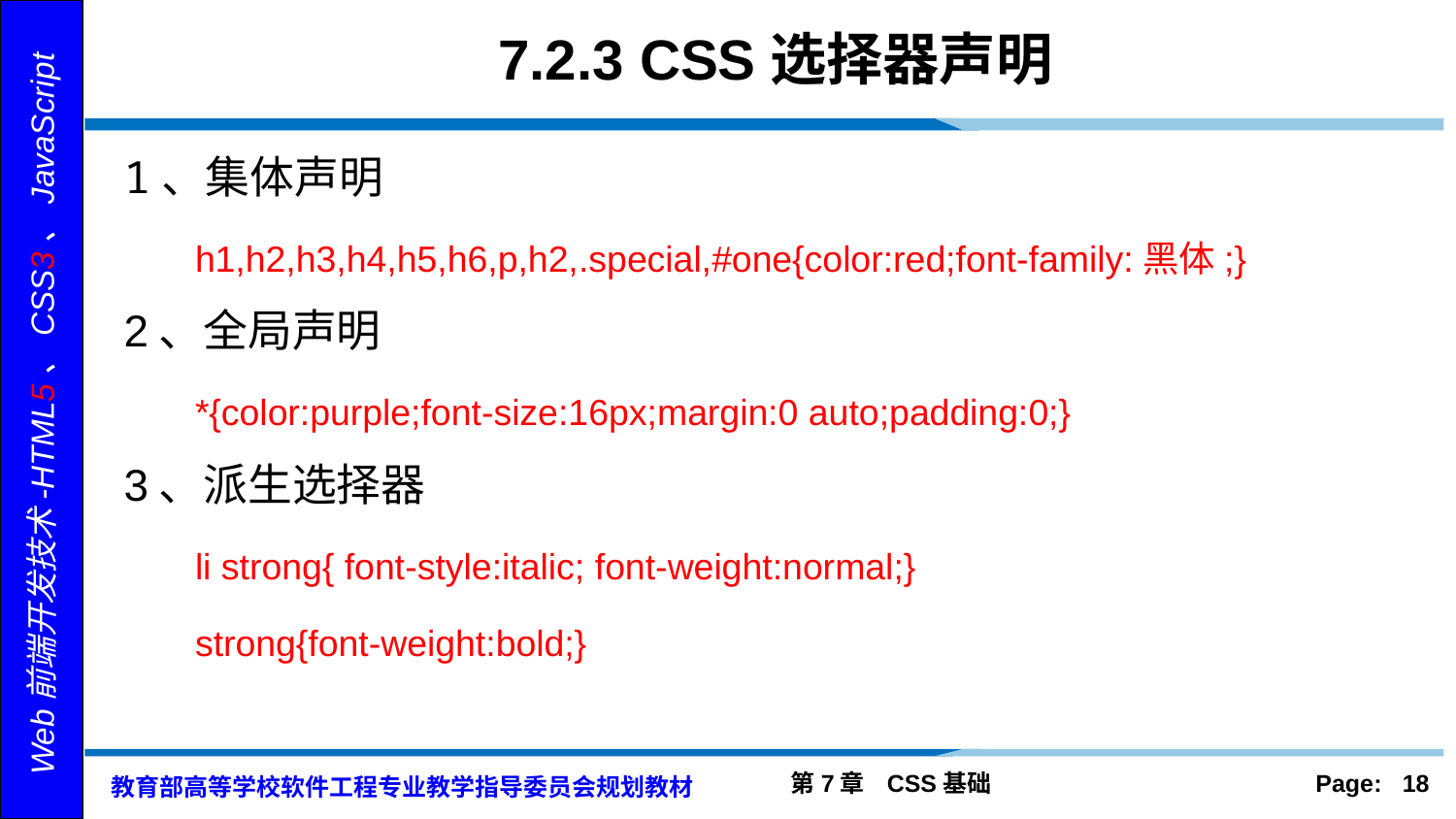

# 7.2.3 CSS选择器声明
1、集体声明
       h1,h2,h3,h4,h5,h6,p,h2,.special,#one{color:red;font-family:黑体;}
2、全局声明
       *{color:purple;font-size:16px;margin:0 auto;padding:0;}
3、派生选择器
       li strong{ font-style:italic; font-weight:normal;}
       strong{font-weight:bold;}